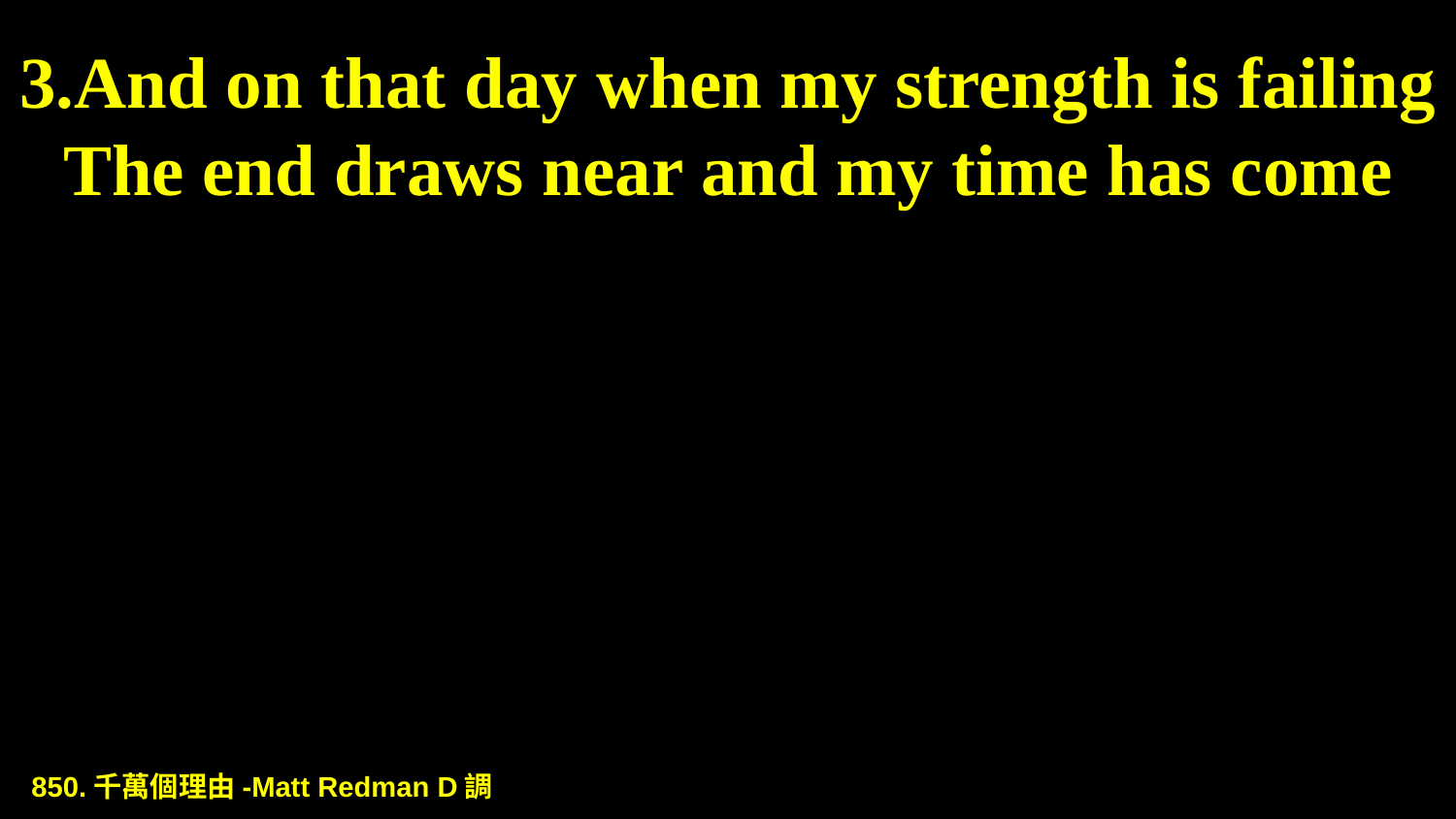

# 3.And on that day when my strength is failing The end draws near and my time has come
850.千萬個理由-Matt Redman D調